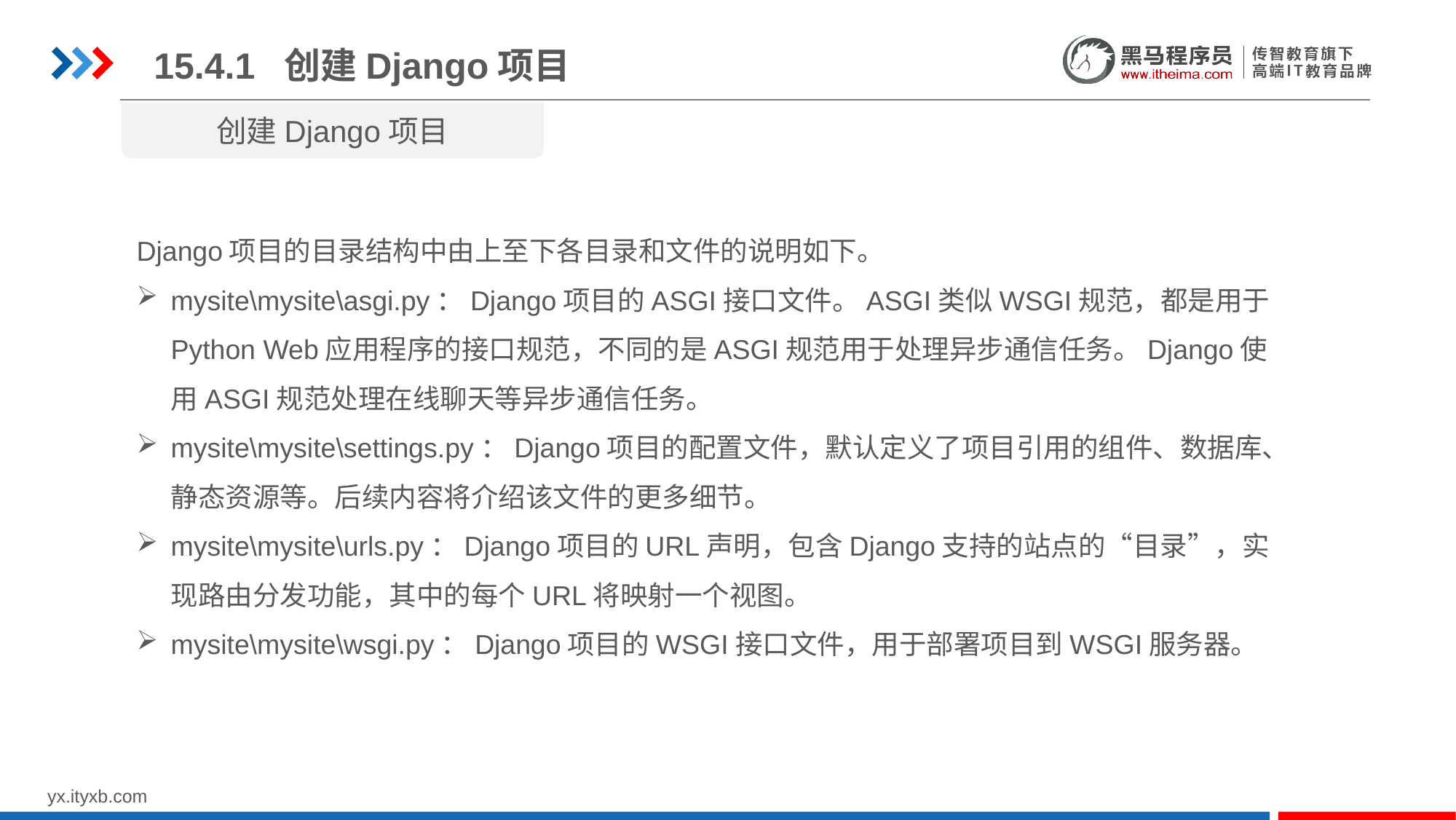

15.4.1  创建Django项目

创建Django项目
Django项目的目录结构中由上至下各目录和文件的说明如下。
mysite\mysite\asgi.py：Django项目的ASGI接口文件。ASGI类似WSGI规范，都是用于Python Web应用程序的接口规范，不同的是ASGI规范用于处理异步通信任务。Django使用ASGI规范处理在线聊天等异步通信任务。
mysite\mysite\settings.py：Django项目的配置文件，默认定义了项目引用的组件、数据库、静态资源等。后续内容将介绍该文件的更多细节。
mysite\mysite\urls.py：Django项目的URL声明，包含Django支持的站点的“目录”，实现路由分发功能，其中的每个URL将映射一个视图。
mysite\mysite\wsgi.py：Django项目的WSGI接口文件，用于部署项目到WSGI服务器。